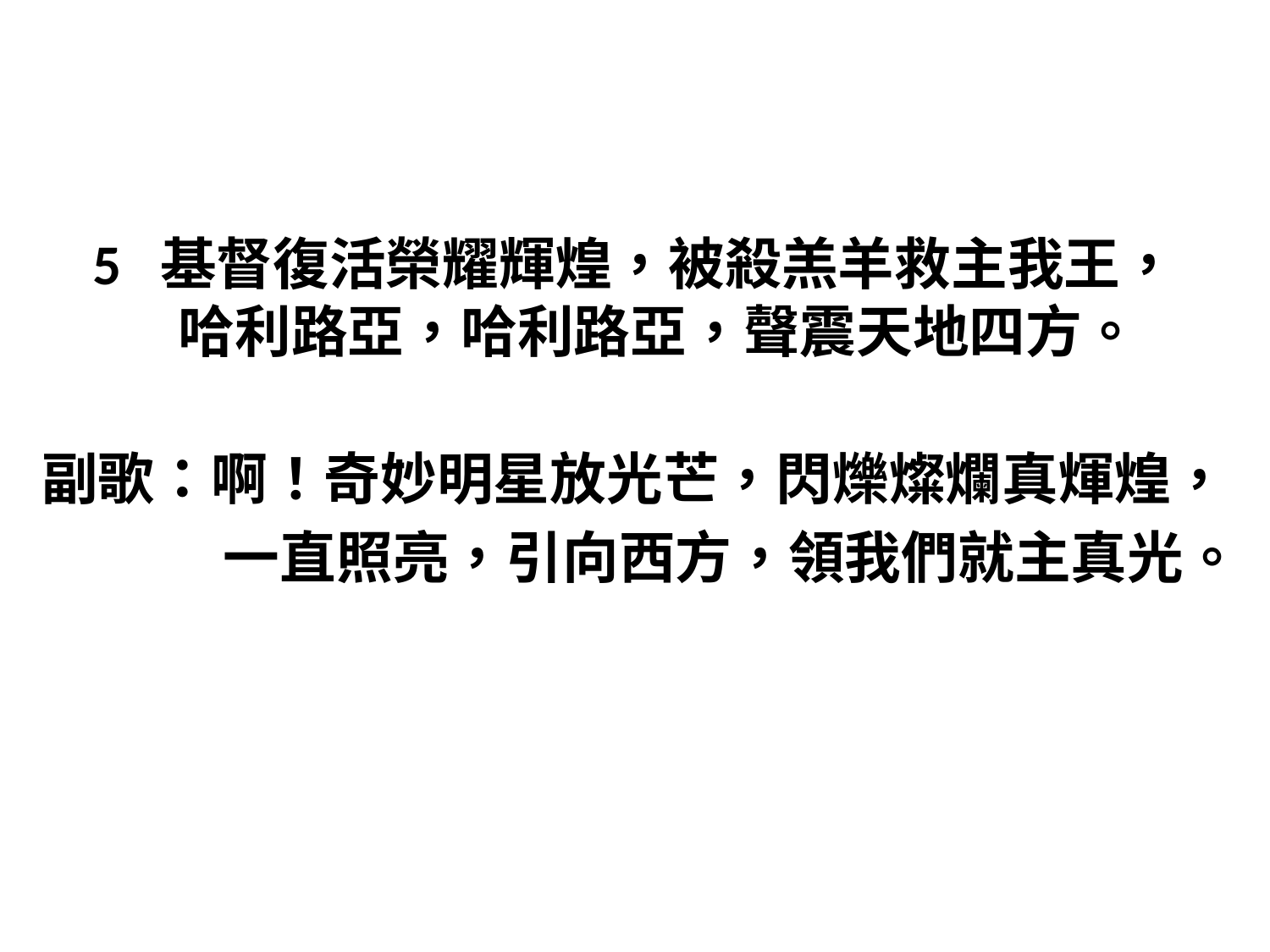

#
5  基督復活榮耀輝煌，被殺羔羊救主我王，
哈利路亞，哈利路亞，聲震天地四方。
副歌：啊！奇妙明星放光芒，閃爍燦爛真煇煌，
              一直照亮，引向西方，領我們就主真光。